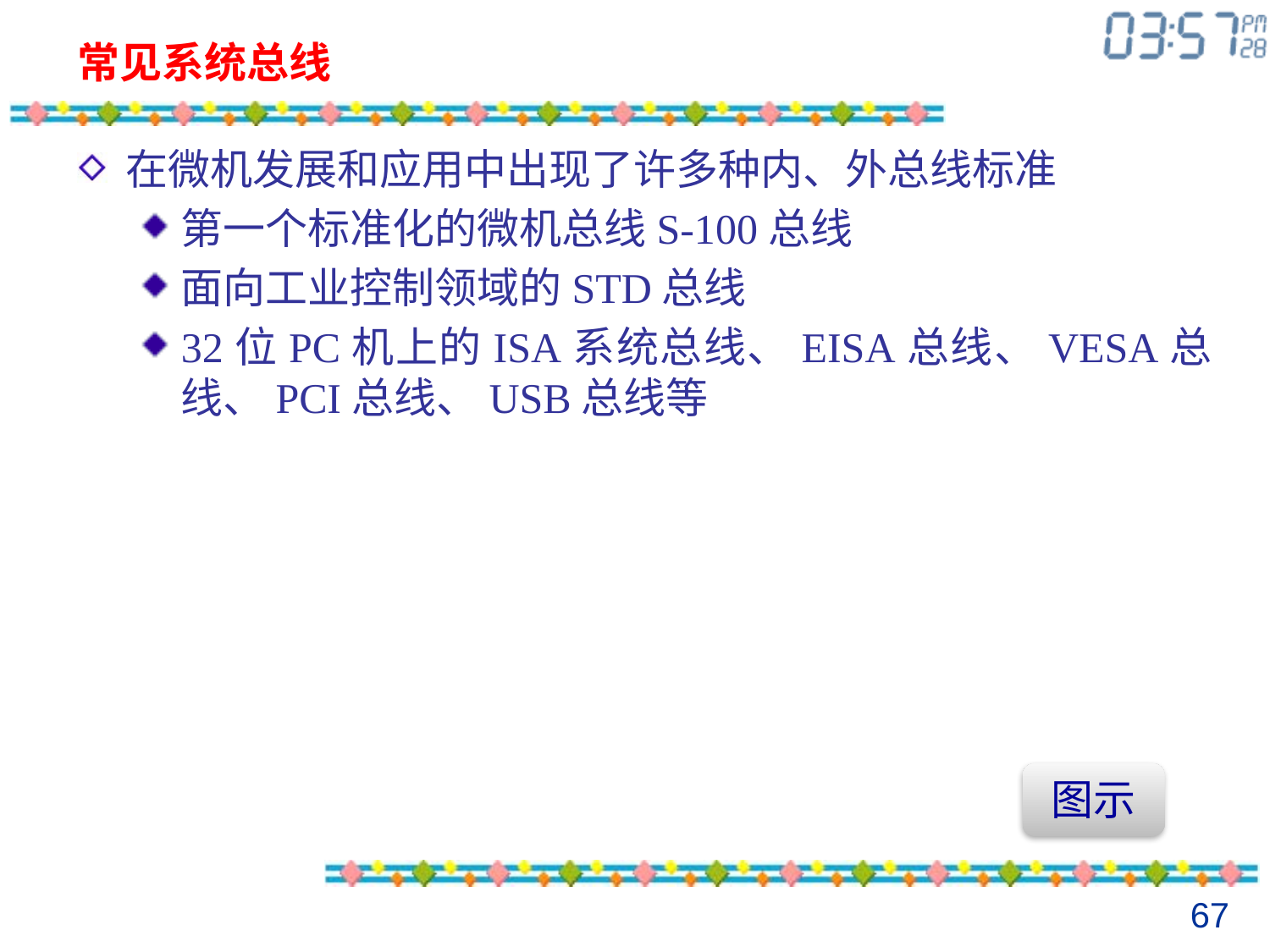

# 常见系统总线
在微机发展和应用中出现了许多种内、外总线标准
第一个标准化的微机总线S-100总线
面向工业控制领域的STD总线
32位PC机上的ISA系统总线、EISA总线、VESA总线、PCI总线、USB总线等
图示